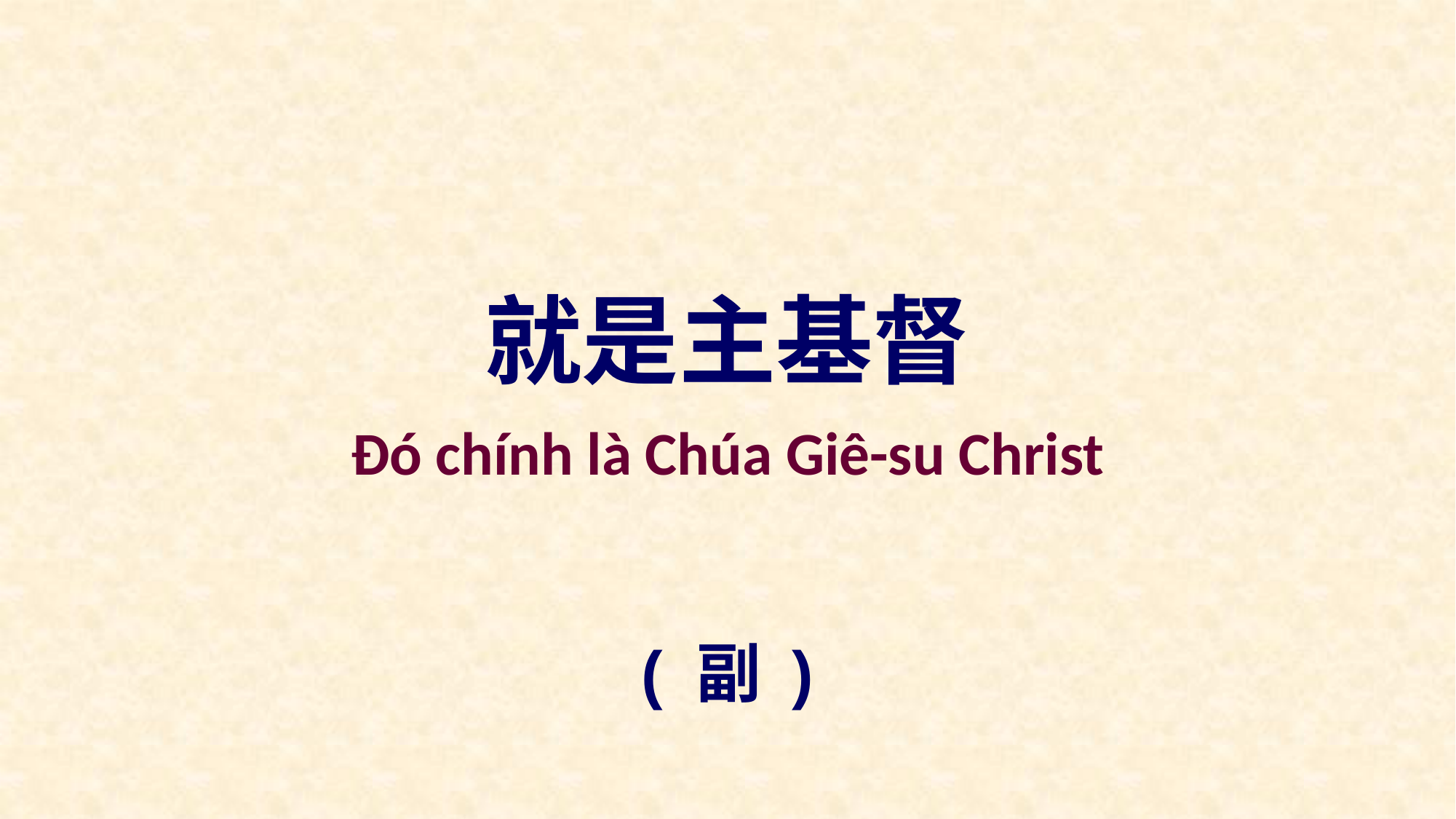

就是主基督
Đó chính là Chúa Giê-su Christ
( 副 )